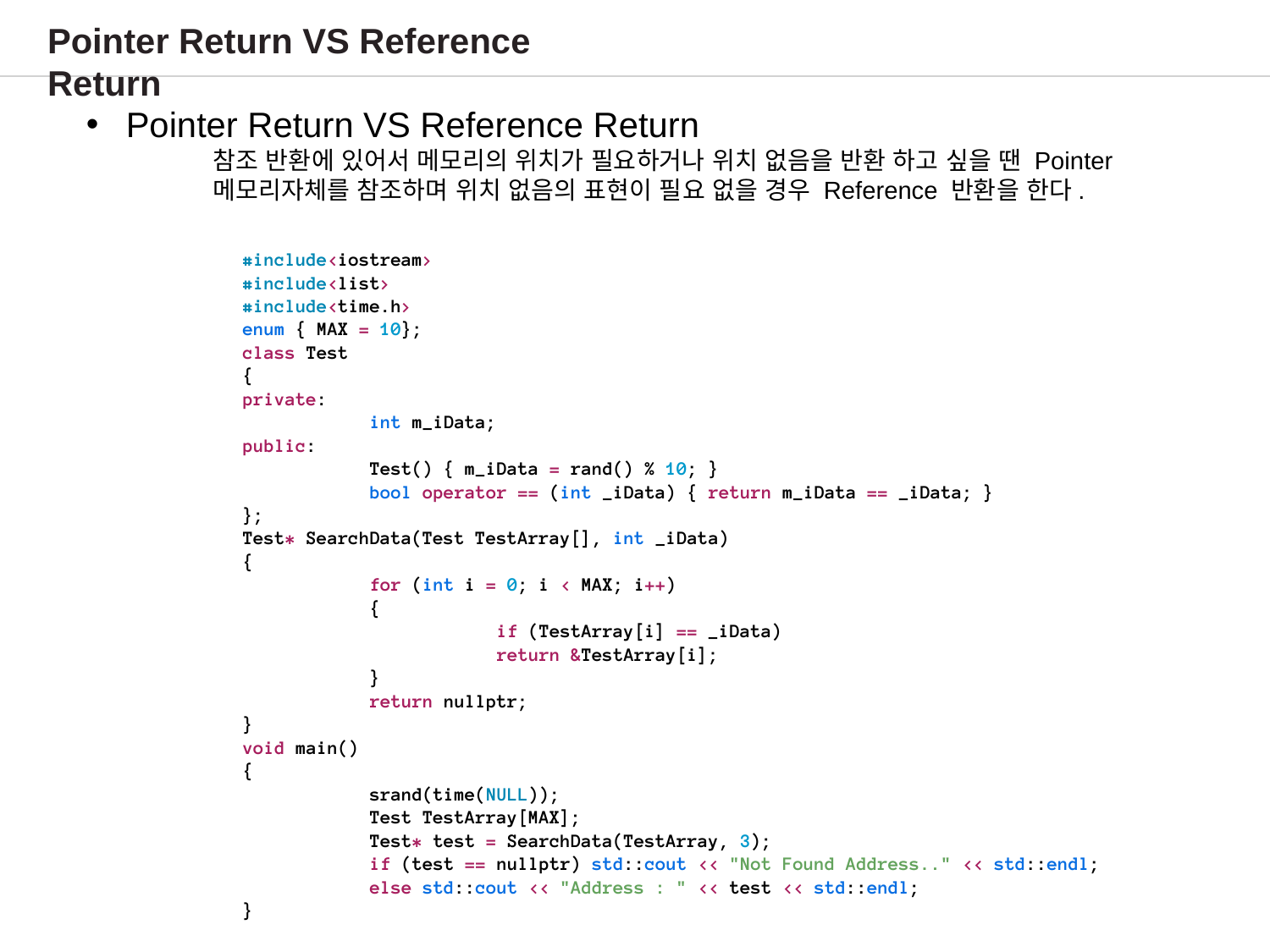

Pointer Return VS Reference Return
Pointer Return VS Reference Return
	참조 반환에 있어서 메모리의 위치가 필요하거나 위치 없음을 반환 하고 싶을 땐 Pointer
	메모리자체를 참조하며 위치 없음의 표현이 필요 없을 경우 Reference 반환을 한다.
#include<iostream>
#include<list>
#include<time.h>
enum { MAX = 10};
class Test
{
private:
	int m_iData;
public:
	Test() { m_iData = rand() % 10; }
	bool operator == (int _iData) { return m_iData == _iData; }
};
Test* SearchData(Test TestArray[], int _iData)
{
	for (int i = 0; i < MAX; i++)
	{
		if (TestArray[i] == _iData)
		return &TestArray[i];
	}
	return nullptr;
}
void main()
{
	srand(time(NULL));
	Test TestArray[MAX];
	Test* test = SearchData(TestArray, 3);
	if (test == nullptr) std::cout << "Not Found Address.." << std::endl;
	else std::cout << "Address : " << test << std::endl;
}